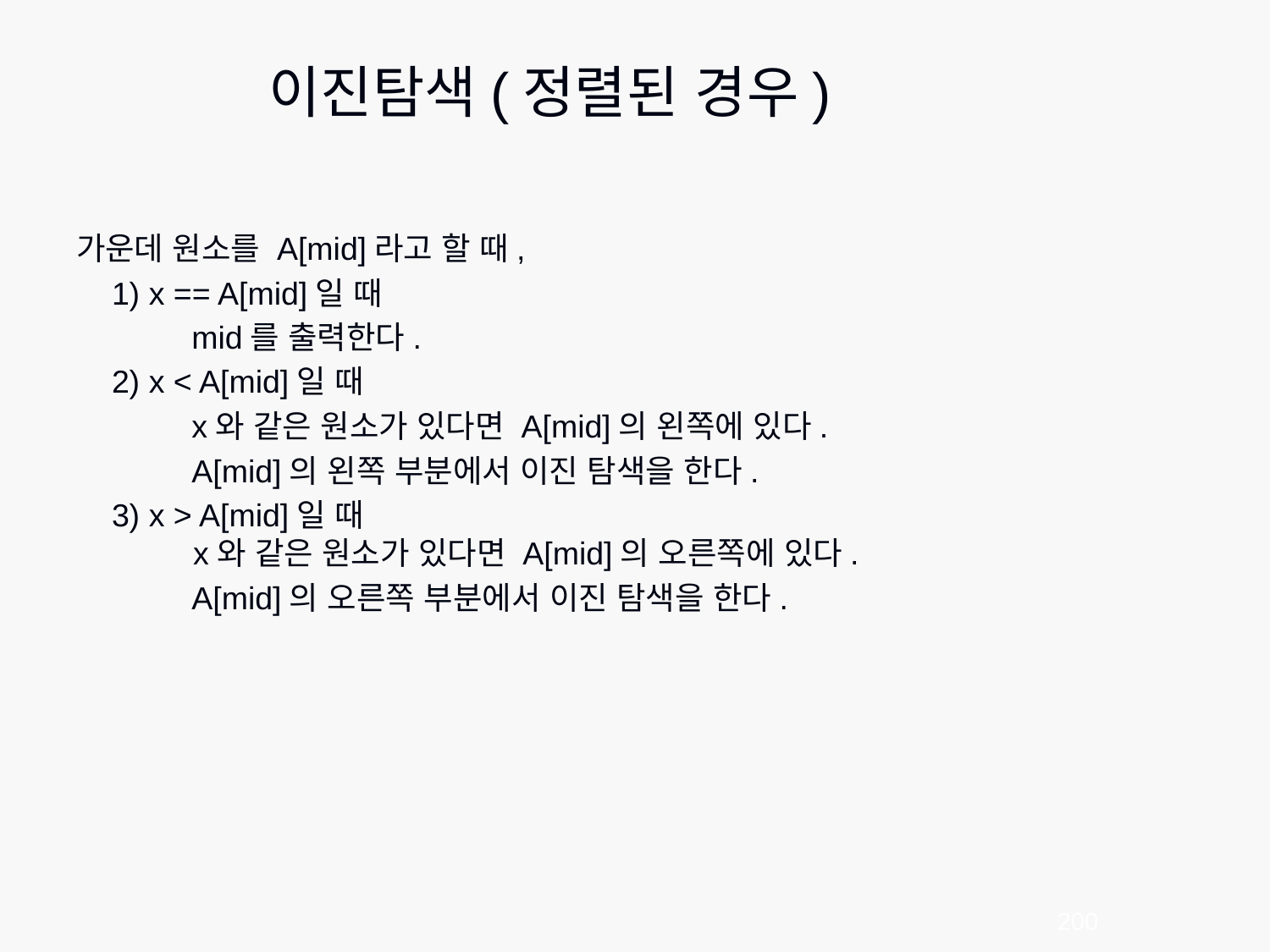

이진탐색(정렬된 경우)
가운데 원소를 A[mid]라고 할 때,
    1) x == A[mid]일 때
             mid를 출력한다.
    2) x < A[mid]일 때
             x와 같은 원소가 있다면 A[mid]의 왼쪽에 있다.
             A[mid]의 왼쪽 부분에서 이진 탐색을 한다.
    3) x > A[mid]일 때
    x와 같은 원소가 있다면 A[mid]의 오른쪽에 있다.
             A[mid]의 오른쪽 부분에서 이진 탐색을 한다.
200